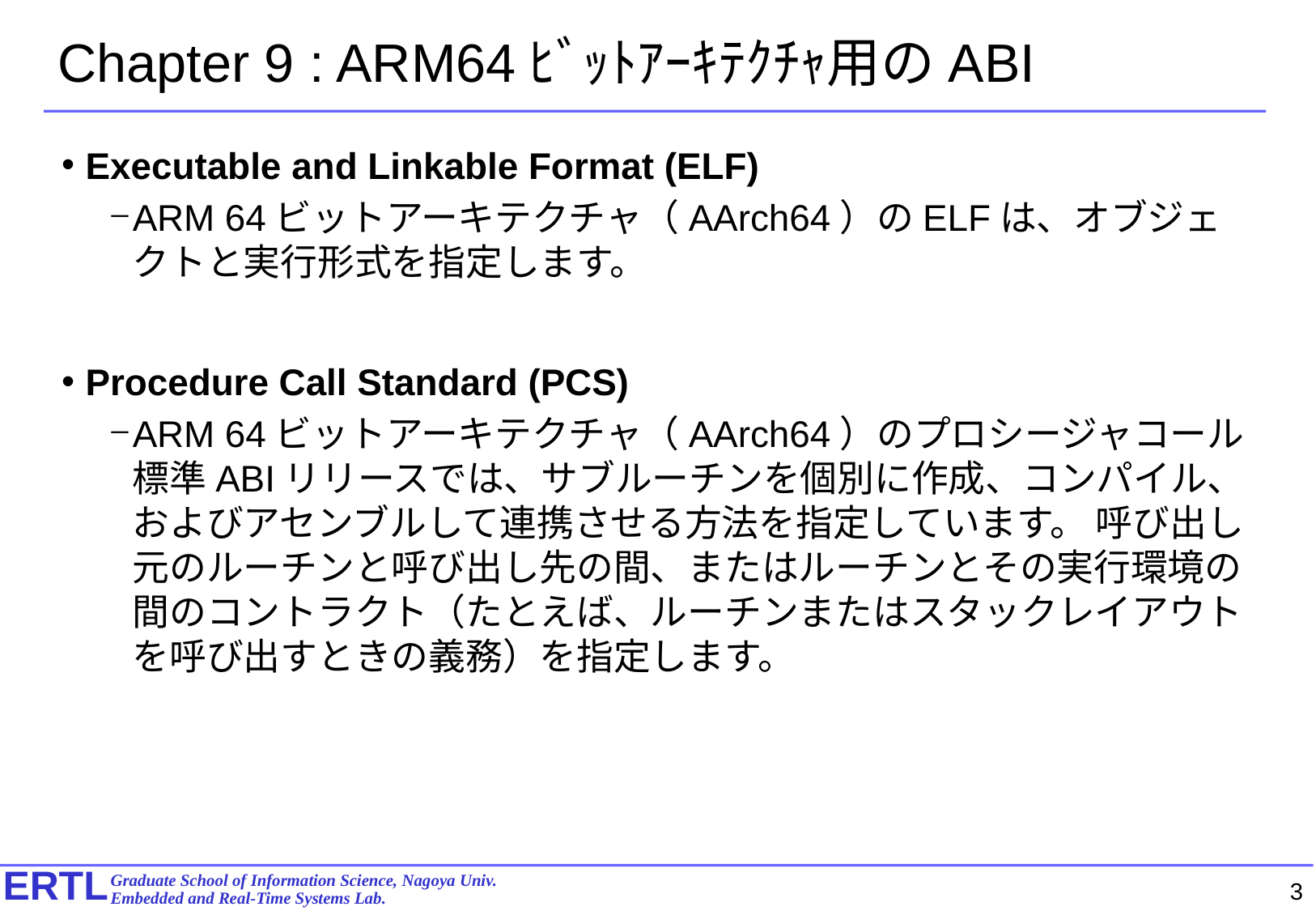

# Chapter 9 : ARM64ﾋﾞｯﾄｱｰｷﾃｸﾁｬ用のABI
Executable and Linkable Format (ELF)
ARM 64ビットアーキテクチャ（AArch64）のELFは、オブジェクトと実行形式を指定します。

Procedure Call Standard (PCS)
ARM 64ビットアーキテクチャ（AArch64）のプロシージャコール標準ABIリリースでは、サブルーチンを個別に作成、コンパイル、およびアセンブルして連携させる方法を指定しています。 呼び出し元のルーチンと呼び出し先の間、またはルーチンとその実行環境の間のコントラクト（たとえば、ルーチンまたはスタックレイアウトを呼び出すときの義務）を指定します。
3